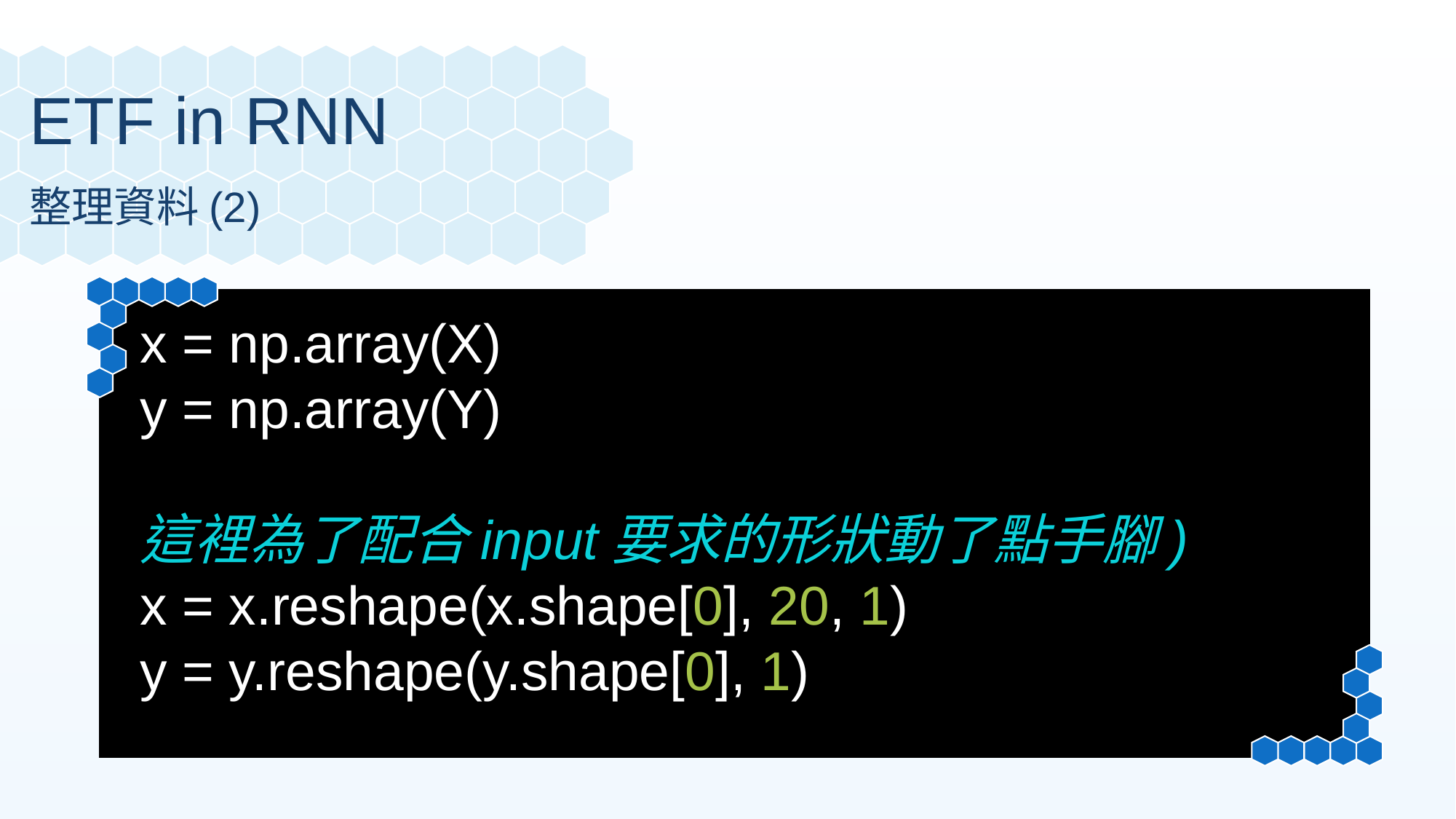

ETF in RNN
整理資料(2)

x = np.array(X)
y = np.array(Y)

這裡為了配合input要求的形狀動了點手腳)
x = x.reshape(x.shape[0], 20, 1)
y = y.reshape(y.shape[0], 1)